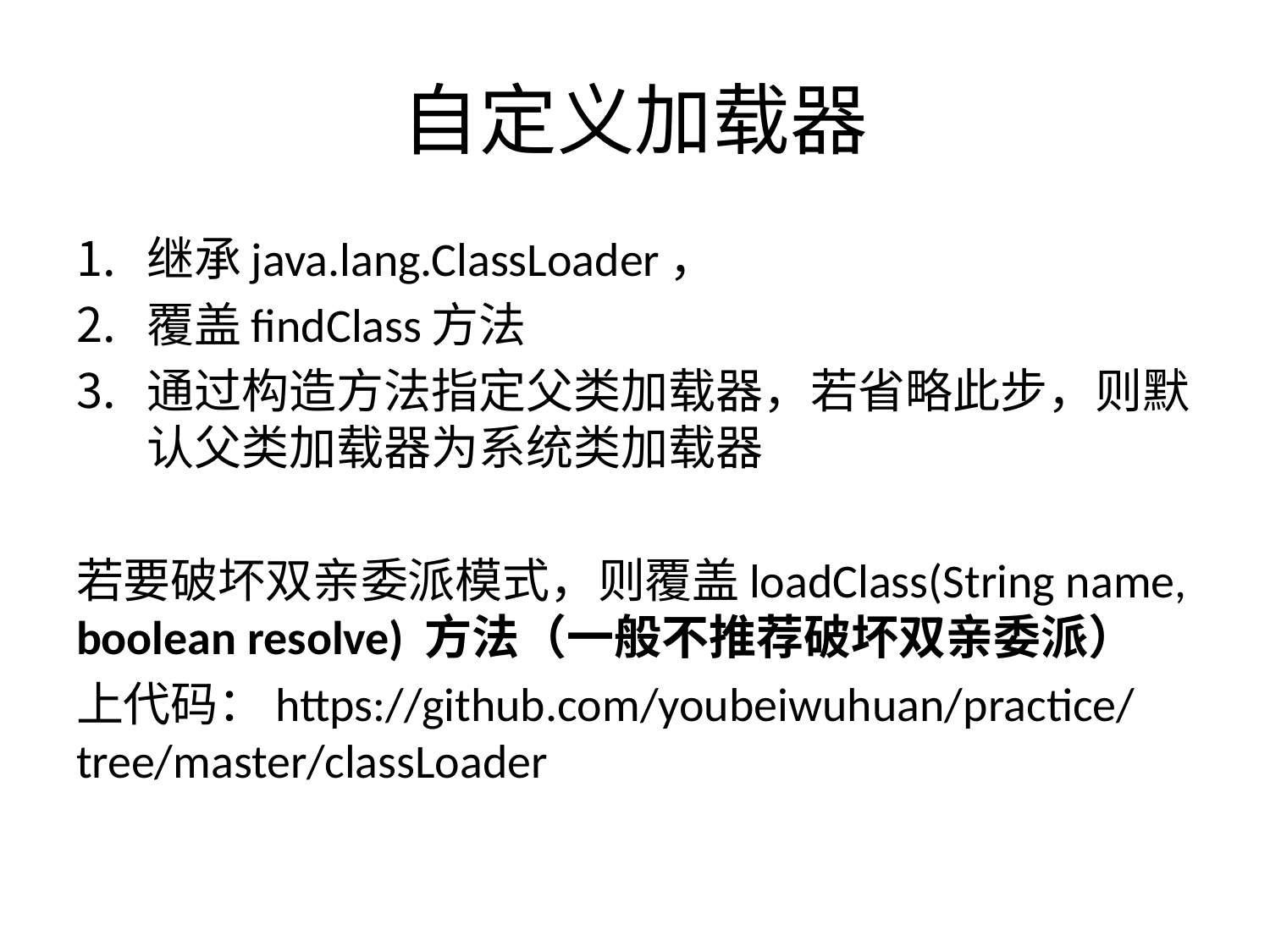

# 自定义加载器
继承java.lang.ClassLoader，
覆盖findClass方法
通过构造方法指定父类加载器，若省略此步，则默认父类加载器为系统类加载器

若要破坏双亲委派模式，则覆盖loadClass(String name, boolean resolve) 方法（一般不推荐破坏双亲委派）
上代码：https://github.com/youbeiwuhuan/practice/tree/master/classLoader